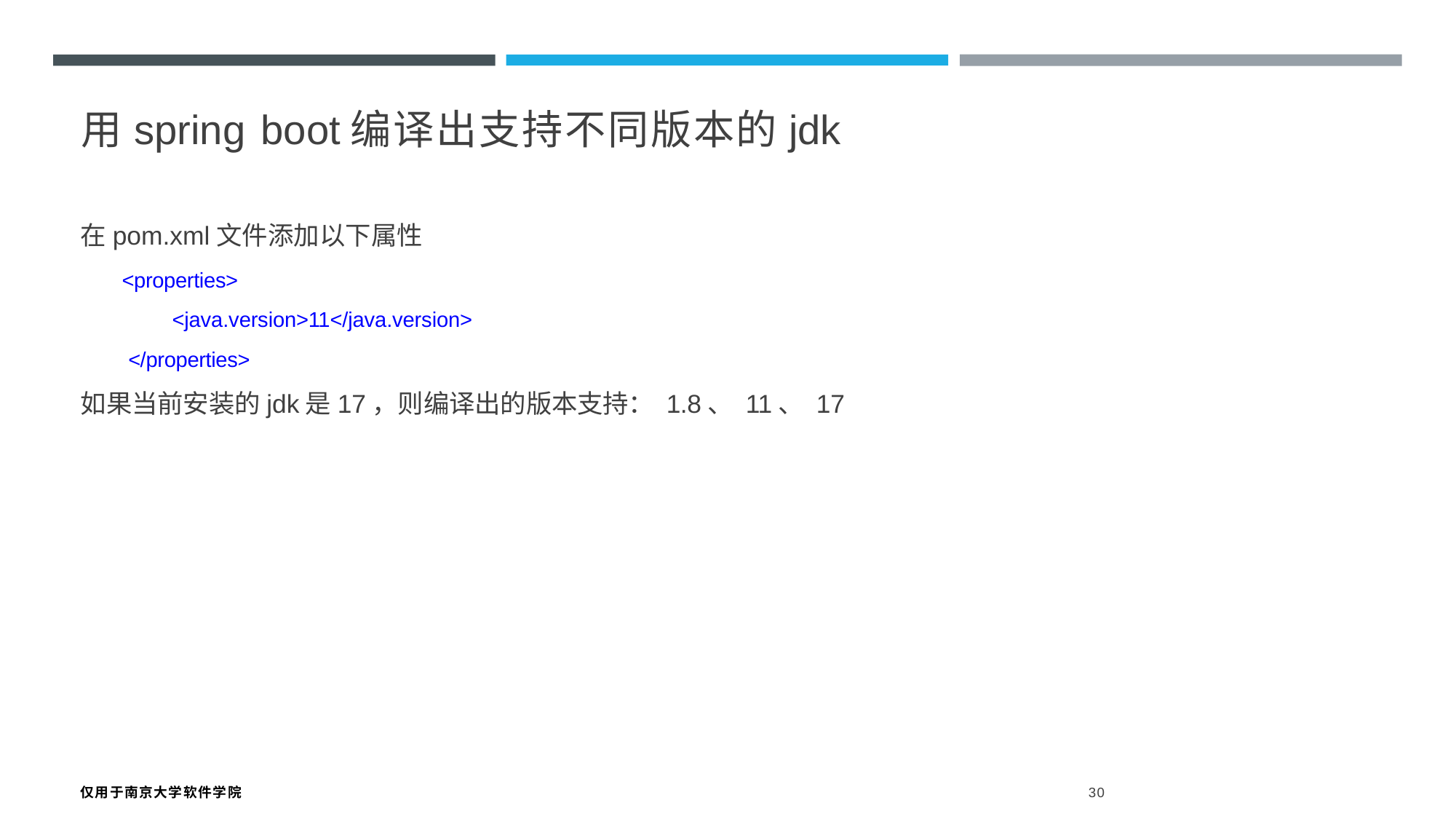

用spring boot编译出支持不同版本的jdk

在pom.xml文件添加以下属性
<properties>
<java.version>11</java.version>
</properties>

如果当前安装的jdk是17，则编译出的版本支持： 1.8、 11、 17

仅用于南京大学软件学院                                                                                                                                                                                                                                                                                30